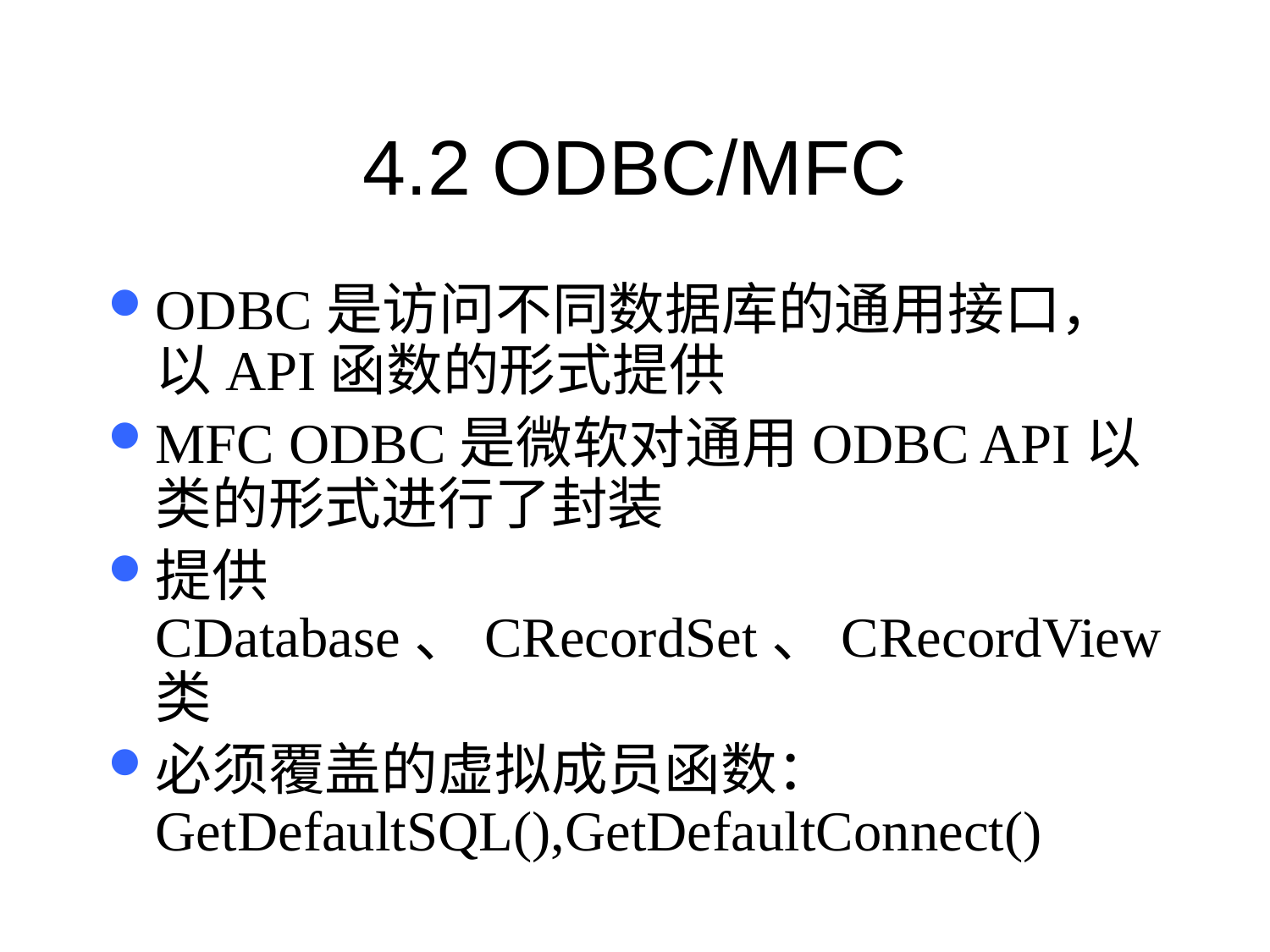

# 4.2 ODBC/MFC
ODBC是访问不同数据库的通用接口，以API函数的形式提供
MFC ODBC是微软对通用ODBC API以类的形式进行了封装
提供CDatabase、CRecordSet、CRecordView类
必须覆盖的虚拟成员函数：GetDefaultSQL(),GetDefaultConnect()
159